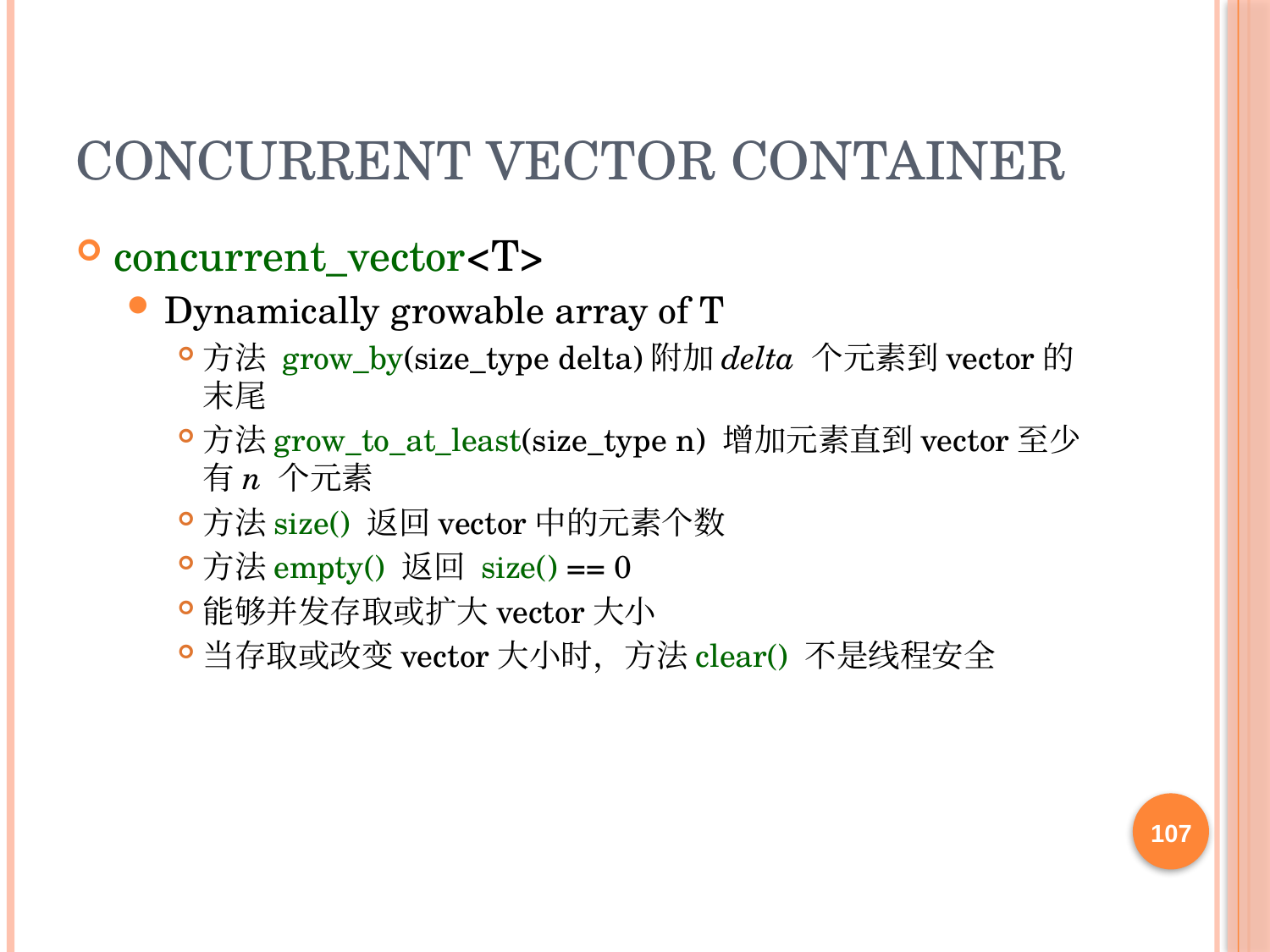

# Concurrent Vector Container
concurrent_vector<T>
Dynamically growable array of T
方法 grow_by(size_type delta)附加delta 个元素到vector的末尾
方法grow_to_at_least(size_type n) 增加元素直到vector至少有n 个元素
方法size() 返回vector中的元素个数
方法empty() 返回 size() == 0
能够并发存取或扩大vector大小
当存取或改变vector大小时，方法clear() 不是线程安全
107
107